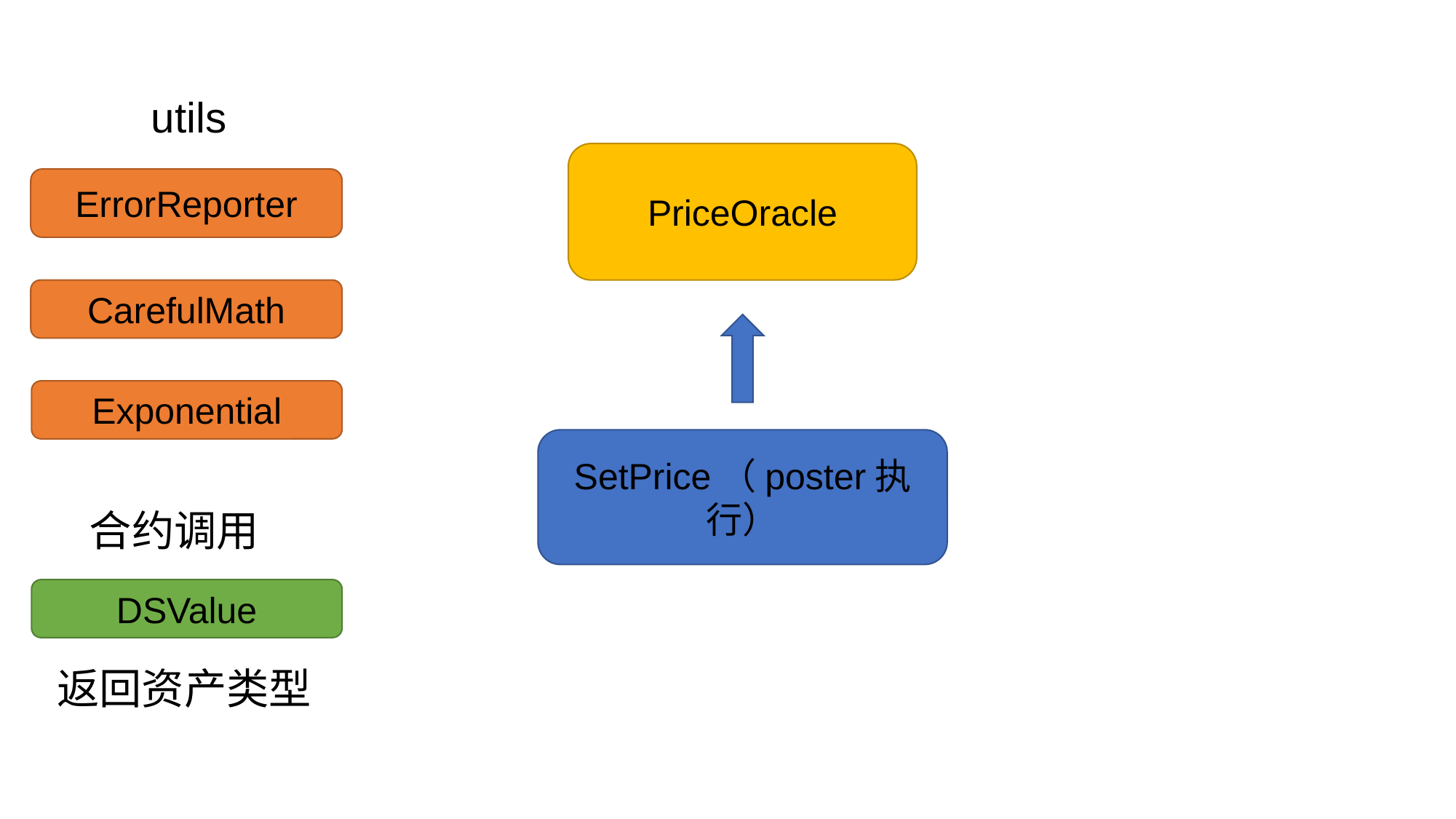

utils
PriceOracle
ErrorReporter
CarefulMath

Exponential
SetPrice（poster执行）
合约调用
DSValue
返回资产类型